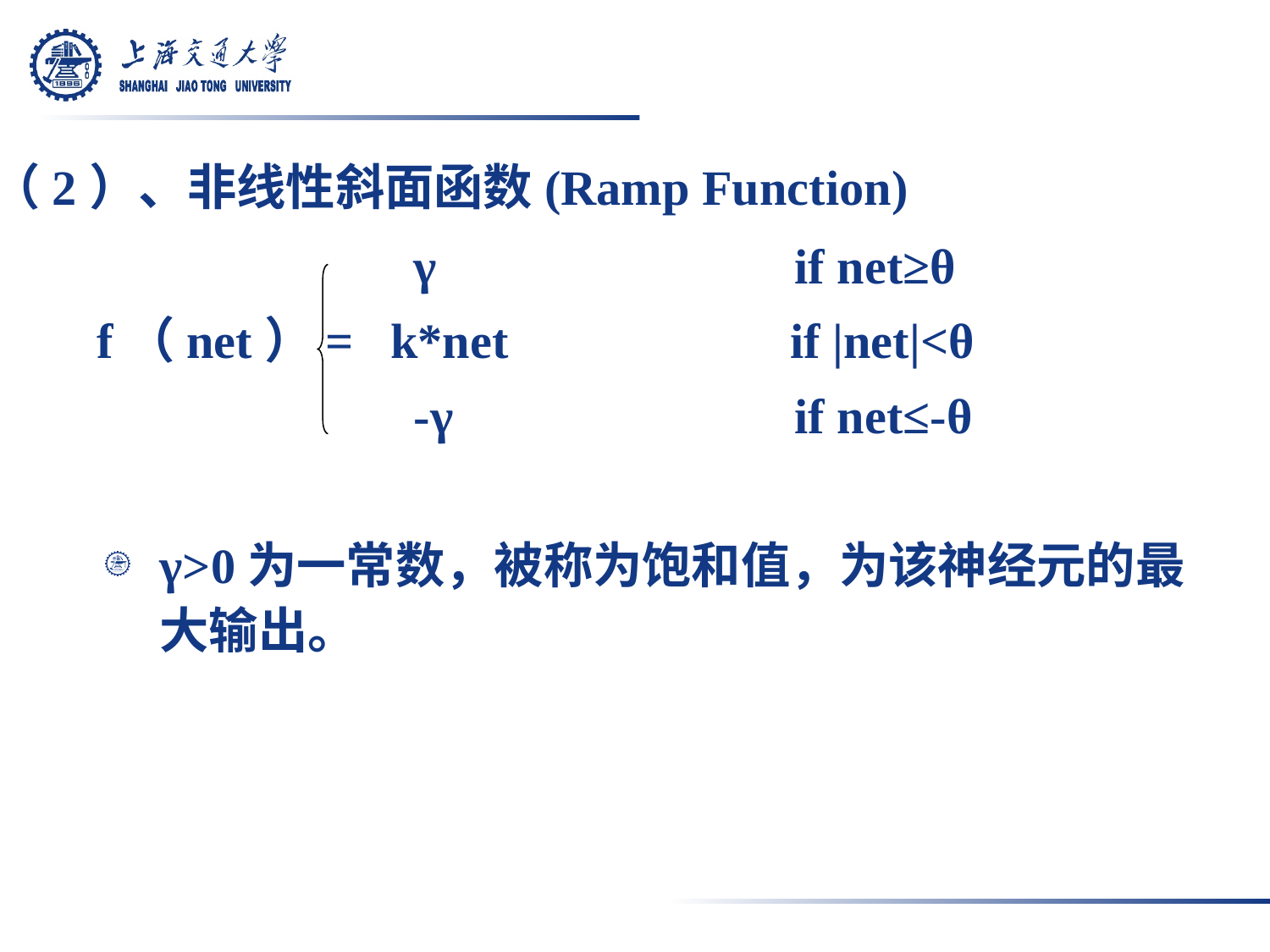

# （2）、非线性斜面函数(Ramp Function)
			γ   			if net≥θ
f（net）=   k*net		          if |net|<θ
			-γ			if net≤-θ

γ>0为一常数，被称为饱和值，为该神经元的最大输出。